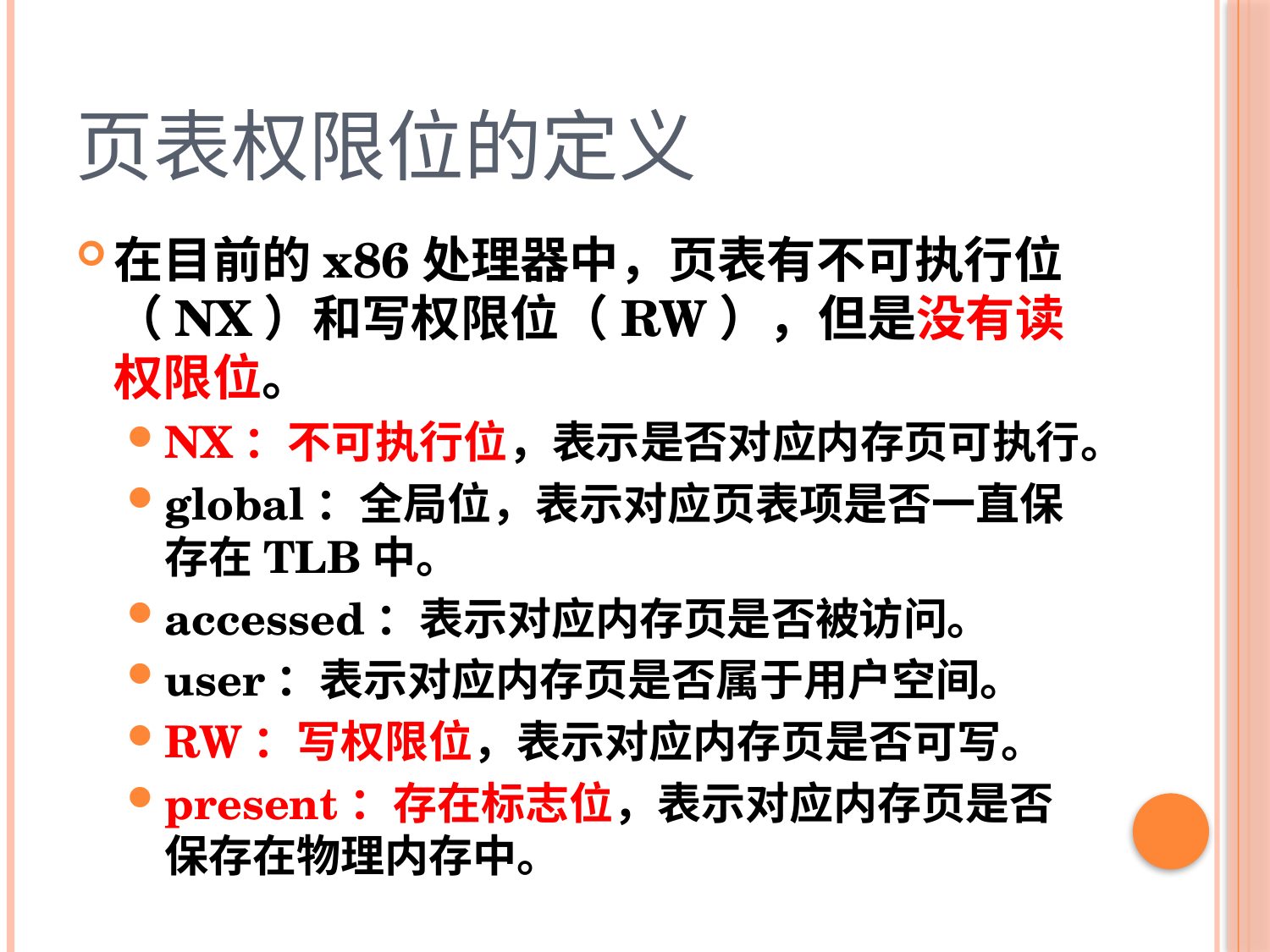

# 页表权限位的定义
在目前的x86处理器中，页表有不可执行位（NX）和写权限位（RW），但是没有读权限位。
NX：不可执行位，表示是否对应内存页可执行。
global：全局位，表示对应页表项是否一直保存在TLB中。
accessed：表示对应内存页是否被访问。
user：表示对应内存页是否属于用户空间。
RW：写权限位，表示对应内存页是否可写。
present：存在标志位，表示对应内存页是否保存在物理内存中。